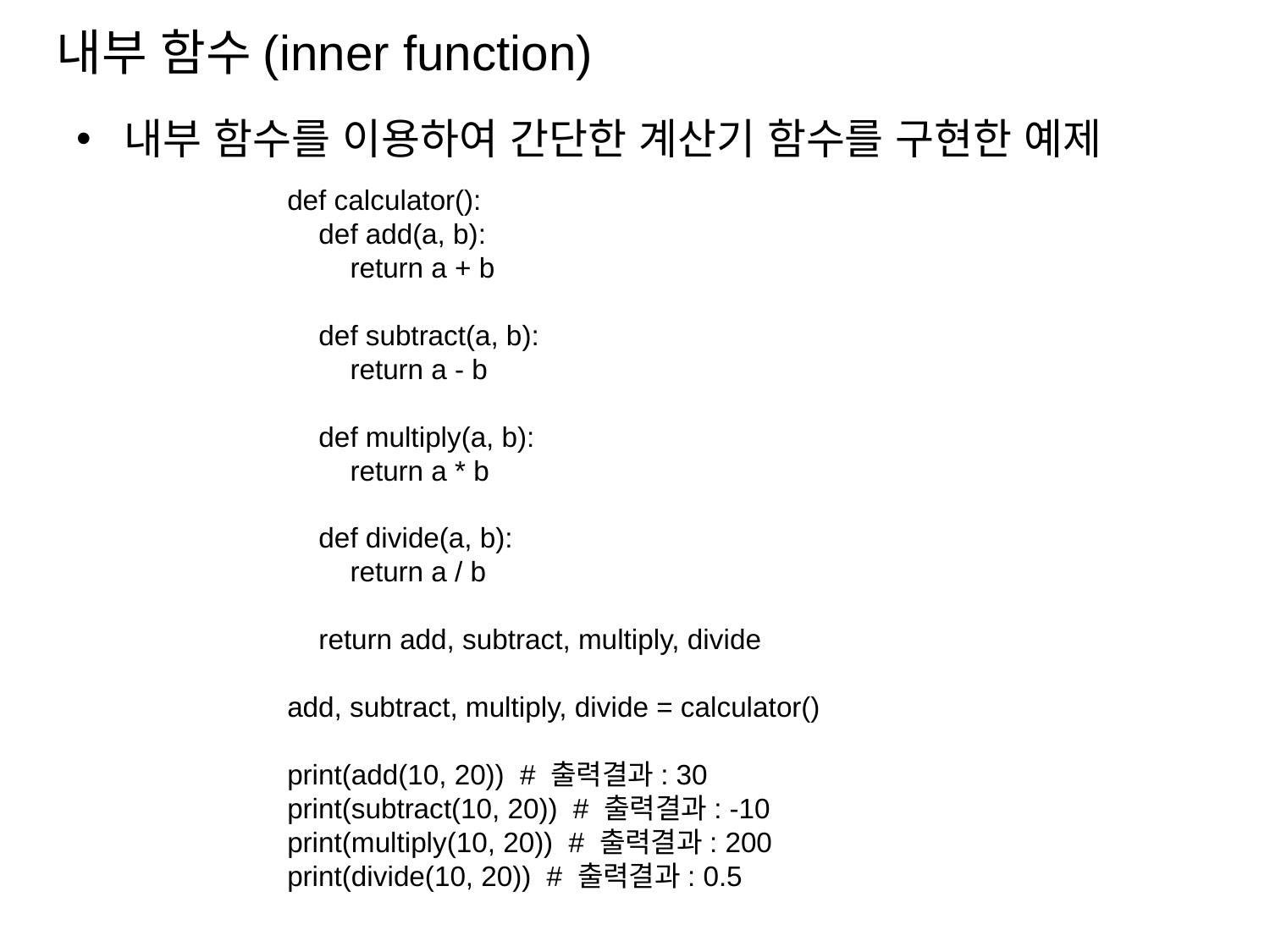

# 내부 함수(inner function)
내부 함수를 이용하여 간단한 계산기 함수를 구현한 예제
def calculator():
    def add(a, b):
        return a + b

    def subtract(a, b):
        return a - b

    def multiply(a, b):
        return a * b

    def divide(a, b):
        return a / b

    return add, subtract, multiply, divide

add, subtract, multiply, divide = calculator()

print(add(10, 20))  # 출력결과: 30
print(subtract(10, 20))  # 출력결과: -10
print(multiply(10, 20))  # 출력결과: 200
print(divide(10, 20))  # 출력결과: 0.5